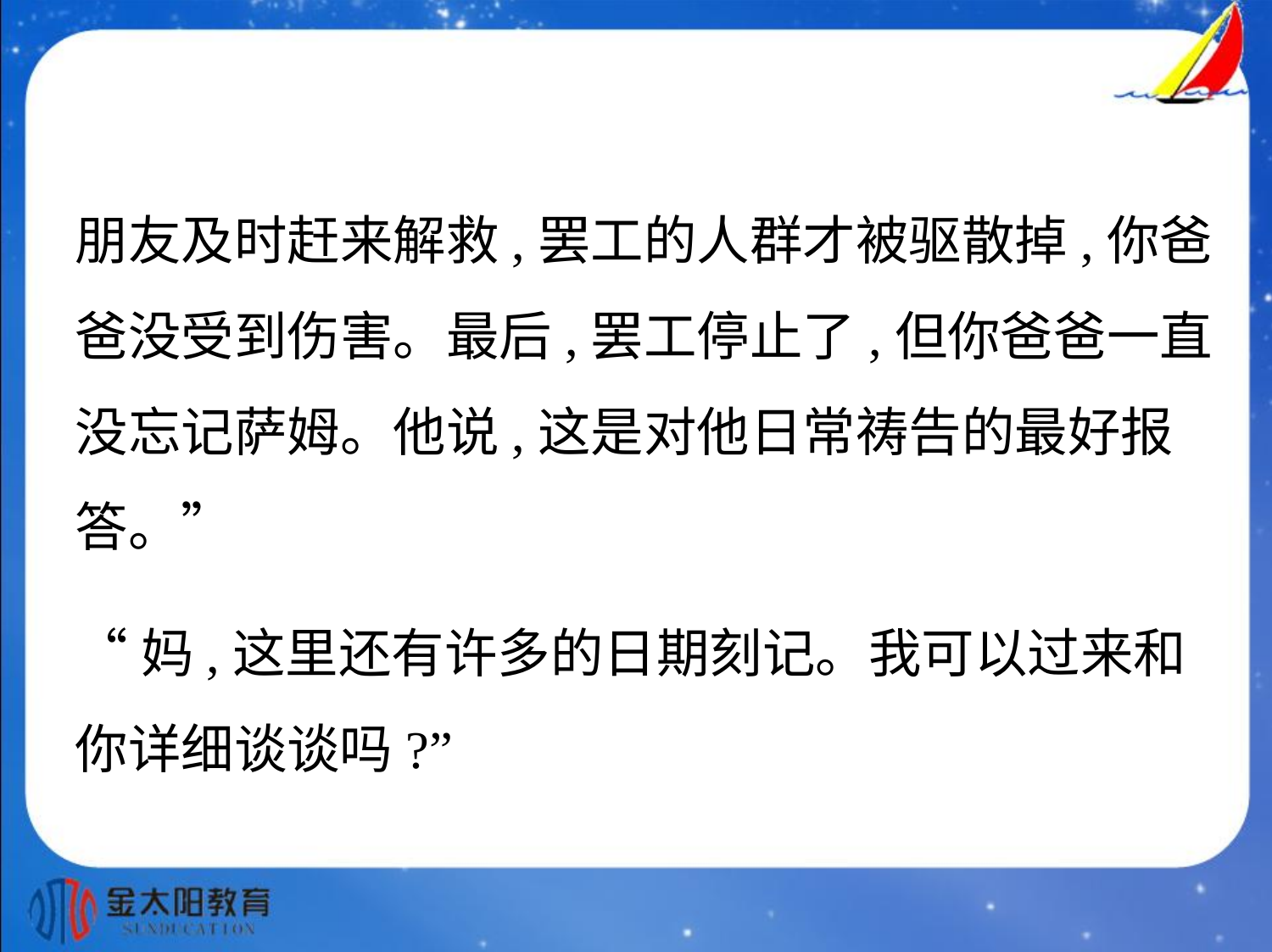

朋友及时赶来解救,罢工的人群才被驱散掉,你爸
爸没受到伤害。最后,罢工停止了,但你爸爸一直
没忘记萨姆。他说,这是对他日常祷告的最好报
答。”
“妈,这里还有许多的日期刻记。我可以过来和
你详细谈谈吗?”